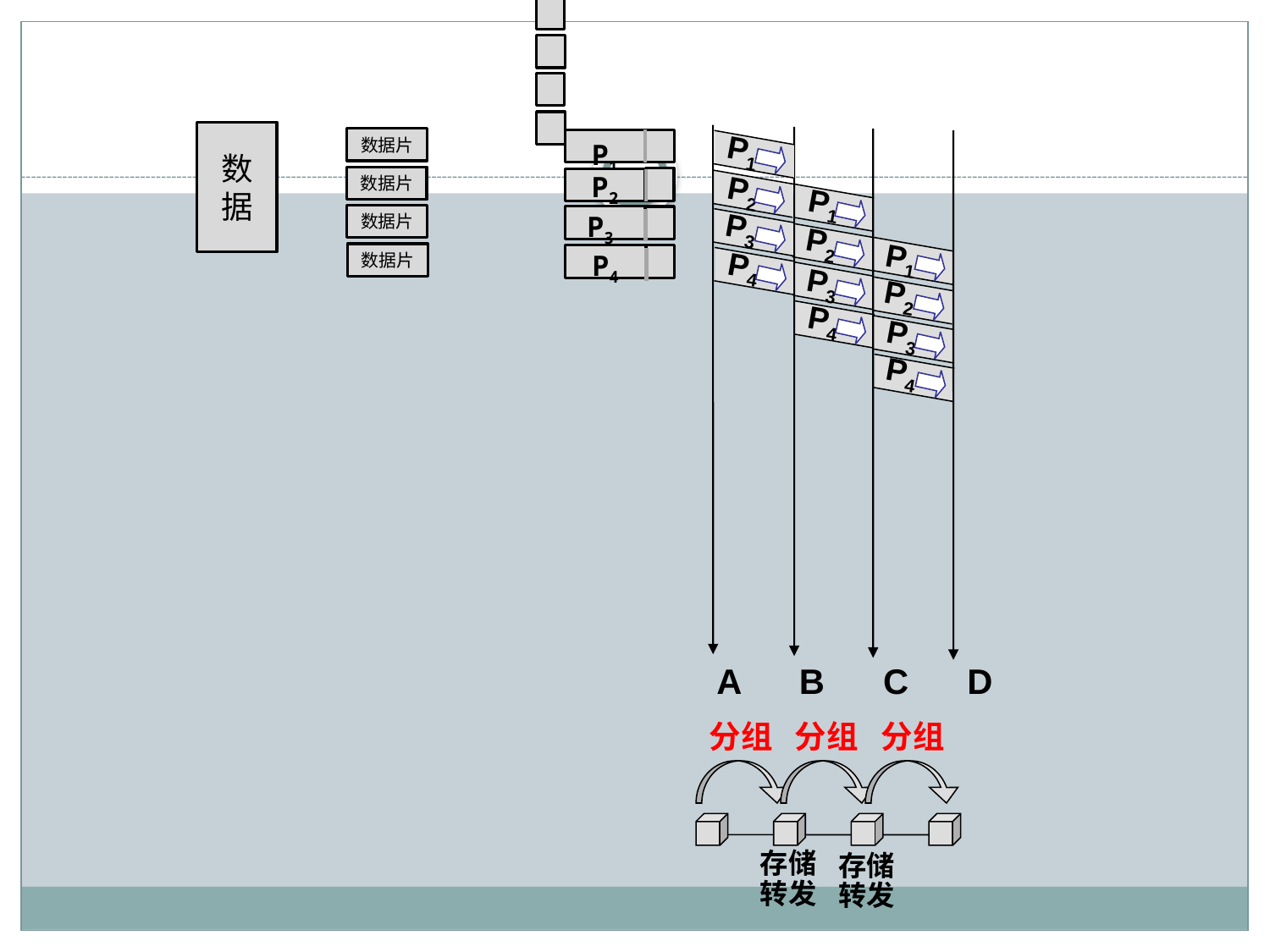

#
数据

P1

数据片
数据片
数据片
数据片

   P1

   P2
   P3

   P4

P2

P1

P3

P2

P1

P4

P3

P2

P4

P3

P4

A      B      C      D
分组
分组
分组

存储
转发
存储
转发